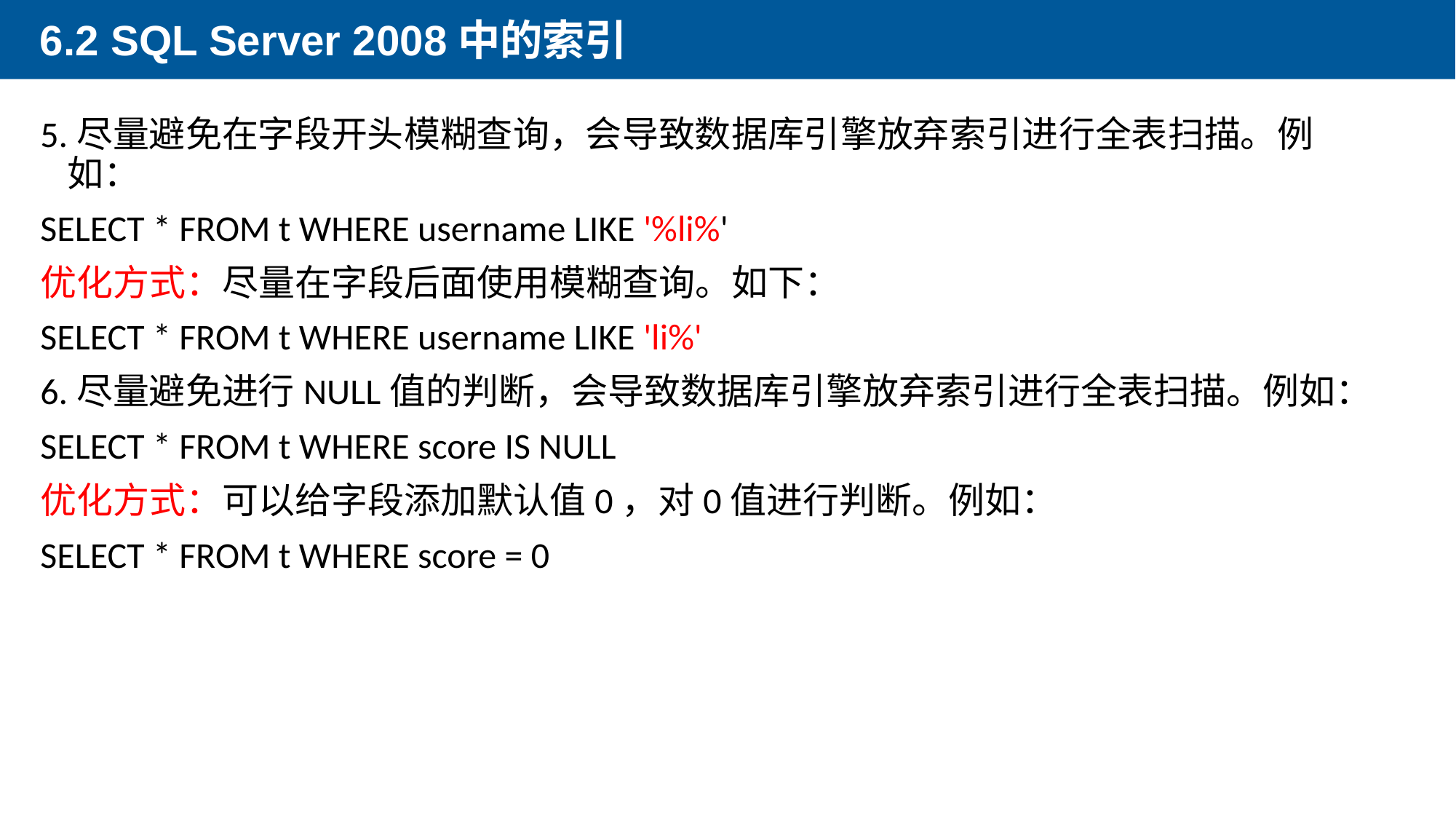

6.2 SQL Server 2008中的索引
5.尽量避免在字段开头模糊查询，会导致数据库引擎放弃索引进行全表扫描。例如：
SELECT * FROM t WHERE username LIKE '%li%'
优化方式：尽量在字段后面使用模糊查询。如下：
SELECT * FROM t WHERE username LIKE 'li%'
6.尽量避免进行NULL值的判断，会导致数据库引擎放弃索引进行全表扫描。例如：
SELECT * FROM t WHERE score IS NULL
优化方式：可以给字段添加默认值0，对0值进行判断。例如：
SELECT * FROM t WHERE score = 0